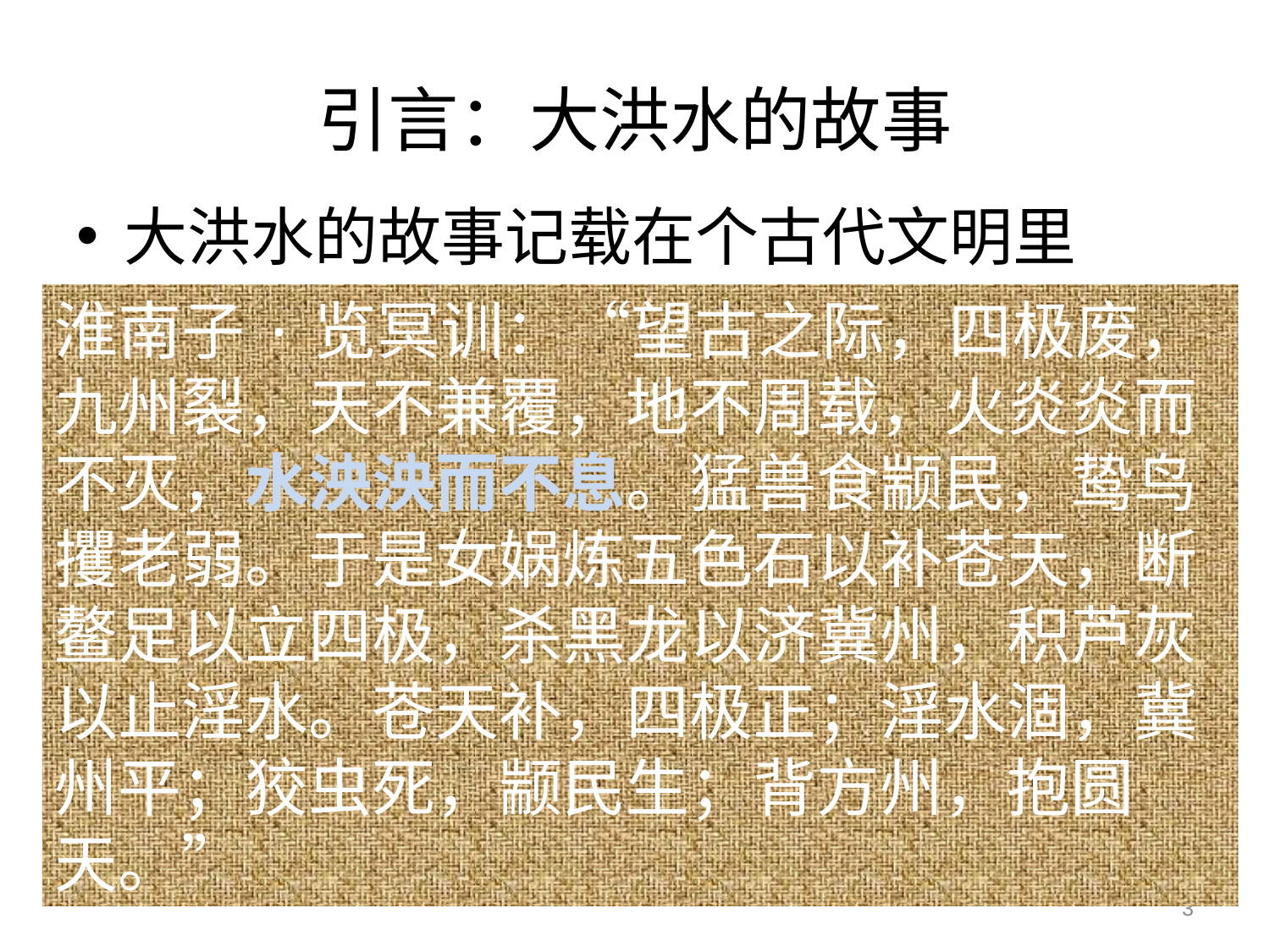

# 引言：大洪水的故事
大洪水的故事记载在个古代文明里
远古发生过大洪水应该是一个事实
圣经中记载的大洪水故事发人深省
淮南子·览冥训：“望古之际，四极废，九州裂，天不兼覆，地不周载，火炎炎而不灭，水泱泱而不息。猛兽食颛民，鸷鸟攫老弱。于是女娲炼五色石以补苍天，断鳌足以立四极，杀黑龙以济冀州，积芦灰以止淫水。苍天补，四极正；淫水涸，冀州平；狡虫死，颛民生；背方州，抱圆天。”
3